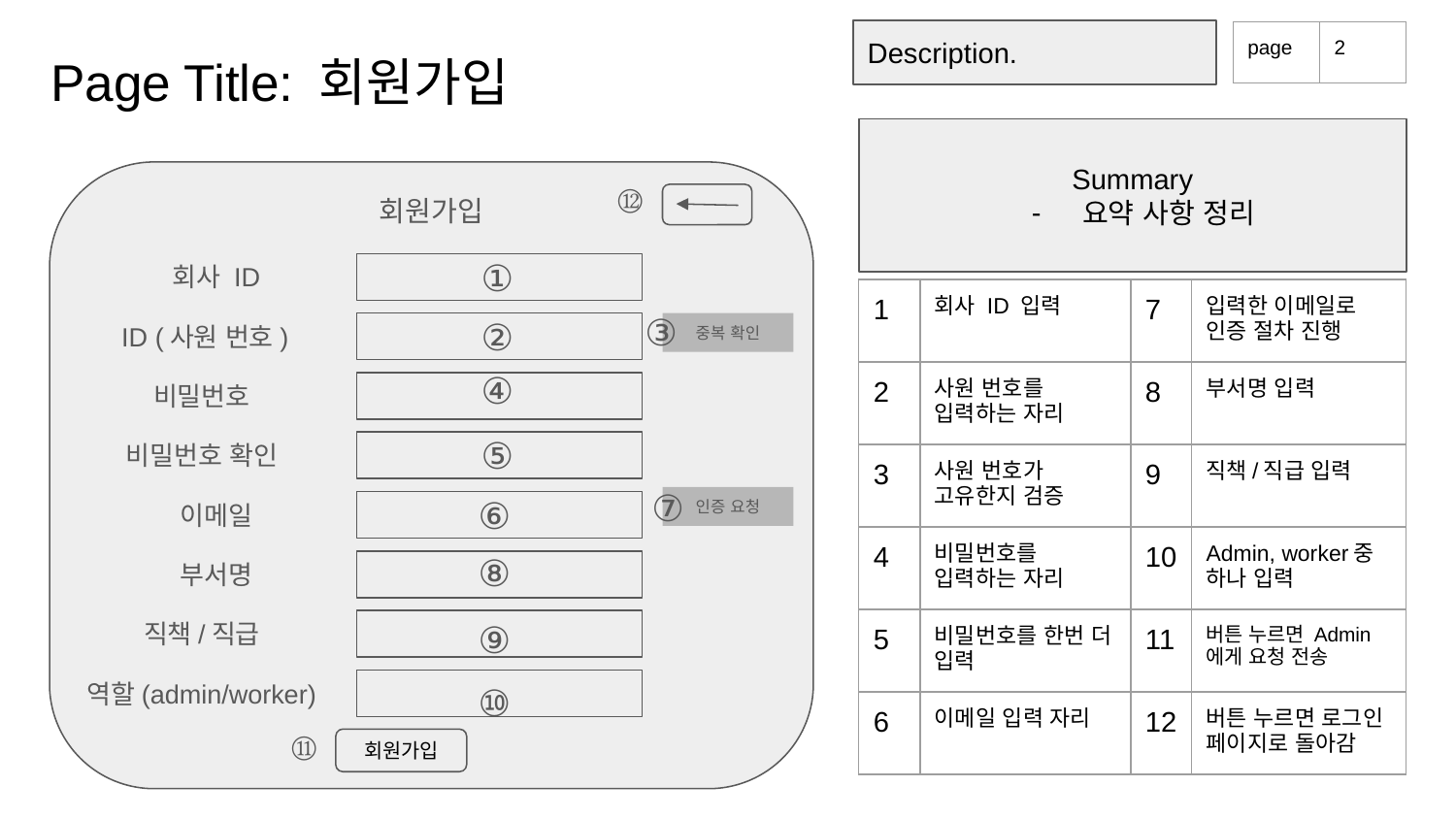

Description.
| page | 2 |
| --- | --- |
# Page Title: 회원가입
Summary
요약 사항 정리

⑫
회원가입

①
회사 ID

| 1 | 회사 ID 입력 | 7 | 입력한 이메일로 인증 절차 진행 |
| --- | --- | --- | --- |
| 2 | 사원 번호를 입력하는 자리 | 8 | 부서명 입력 |
| 3 | 사원 번호가 고유한지 검증 | 9 | 직책/직급 입력 |
| 4 | 비밀번호를 입력하는 자리 | 10 | Admin, worker중 하나 입력 |
| 5 | 비밀번호를 한번 더 입력 | 11 | 버튼 누르면 Admin에게 요청 전송 |
| 6 | 이메일 입력 자리 | 12 | 버튼 누르면 로그인 페이지로 돌아감 |
③
②
ID (사원 번호)

중복 확인
④
비밀번호

⑤
비밀번호 확인

⑦
⑥
이메일
인증 요청

⑧
부서명

직책/직급
⑨

역할(admin/worker)
⑩

⑪
회원가입